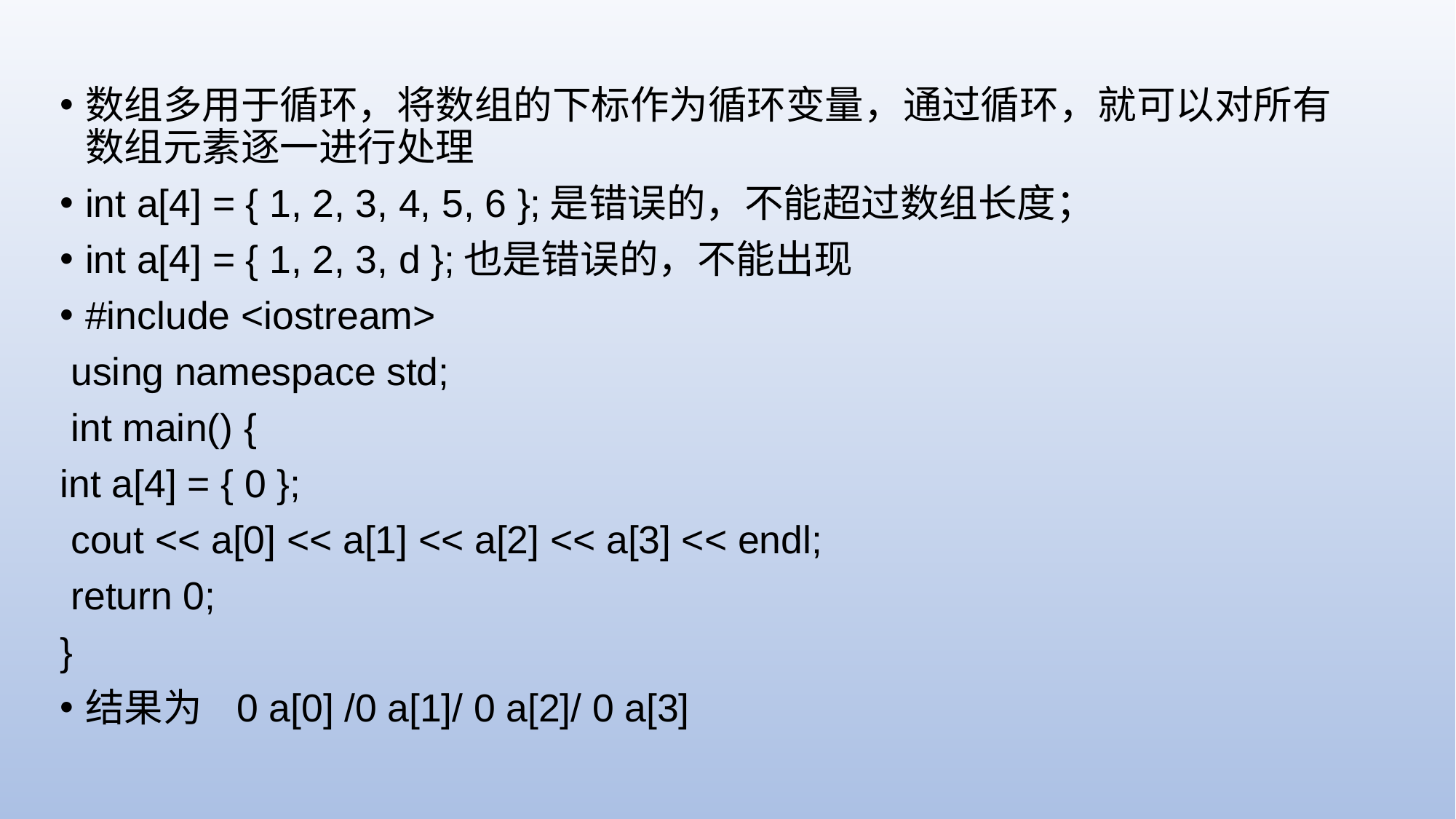

数组多用于循环，将数组的下标作为循环变量，通过循环，就可以对所有数组元素逐一进行处理
int a[4] = { 1, 2, 3, 4, 5, 6 };是错误的，不能超过数组长度；
int a[4] = { 1, 2, 3, d };也是错误的，不能出现
#include <iostream>
 using namespace std;
 int main() {
int a[4] = { 0 };
 cout << a[0] << a[1] << a[2] << a[3] << endl;
 return 0;
}
结果为   0 a[0] /0 a[1]/ 0 a[2]/ 0 a[3]